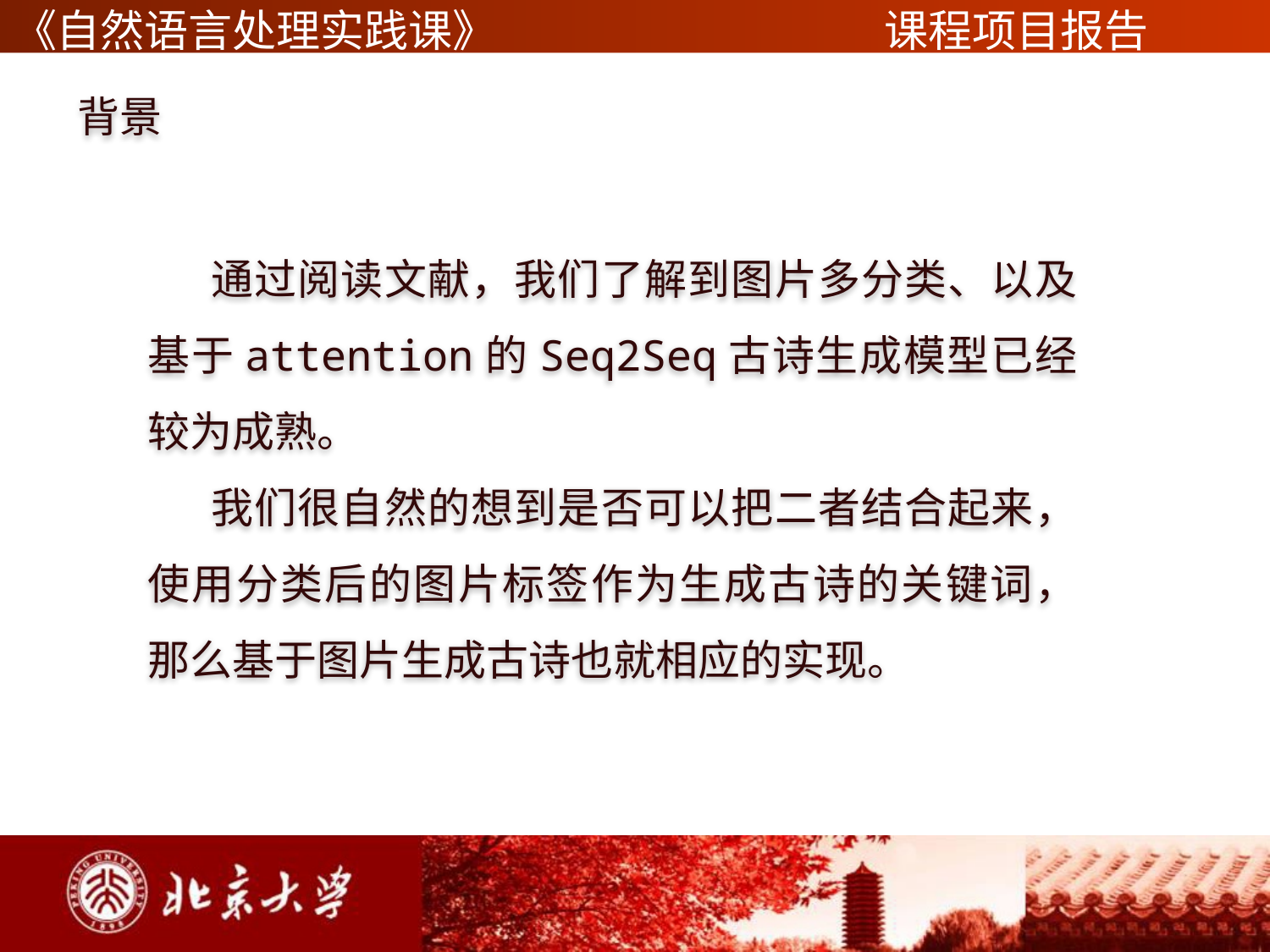

背景
通过阅读文献，我们了解到图片多分类、以及基于attention的Seq2Seq古诗生成模型已经较为成熟。
我们很自然的想到是否可以把二者结合起来，使用分类后的图片标签作为生成古诗的关键词，那么基于图片生成古诗也就相应的实现。